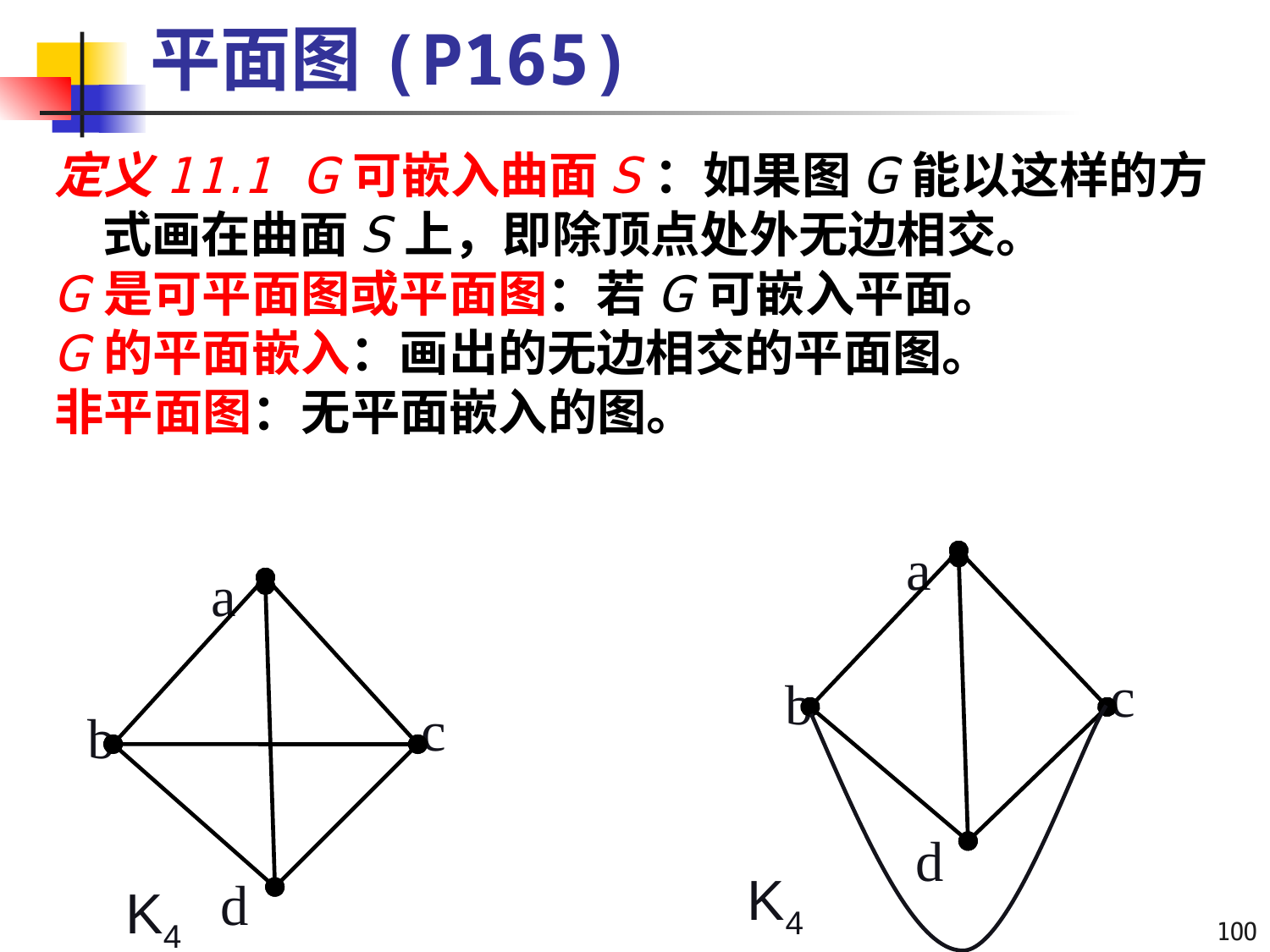

# 平面图(P165)
定义11.1  G可嵌入曲面S：如果图G能以这样的方式画在曲面S上，即除顶点处外无边相交。
G是可平面图或平面图：若G可嵌入平面。
G的平面嵌入：画出的无边相交的平面图。
非平面图：无平面嵌入的图。
a

c
b

d
K4
a

c
b

d
K4
100